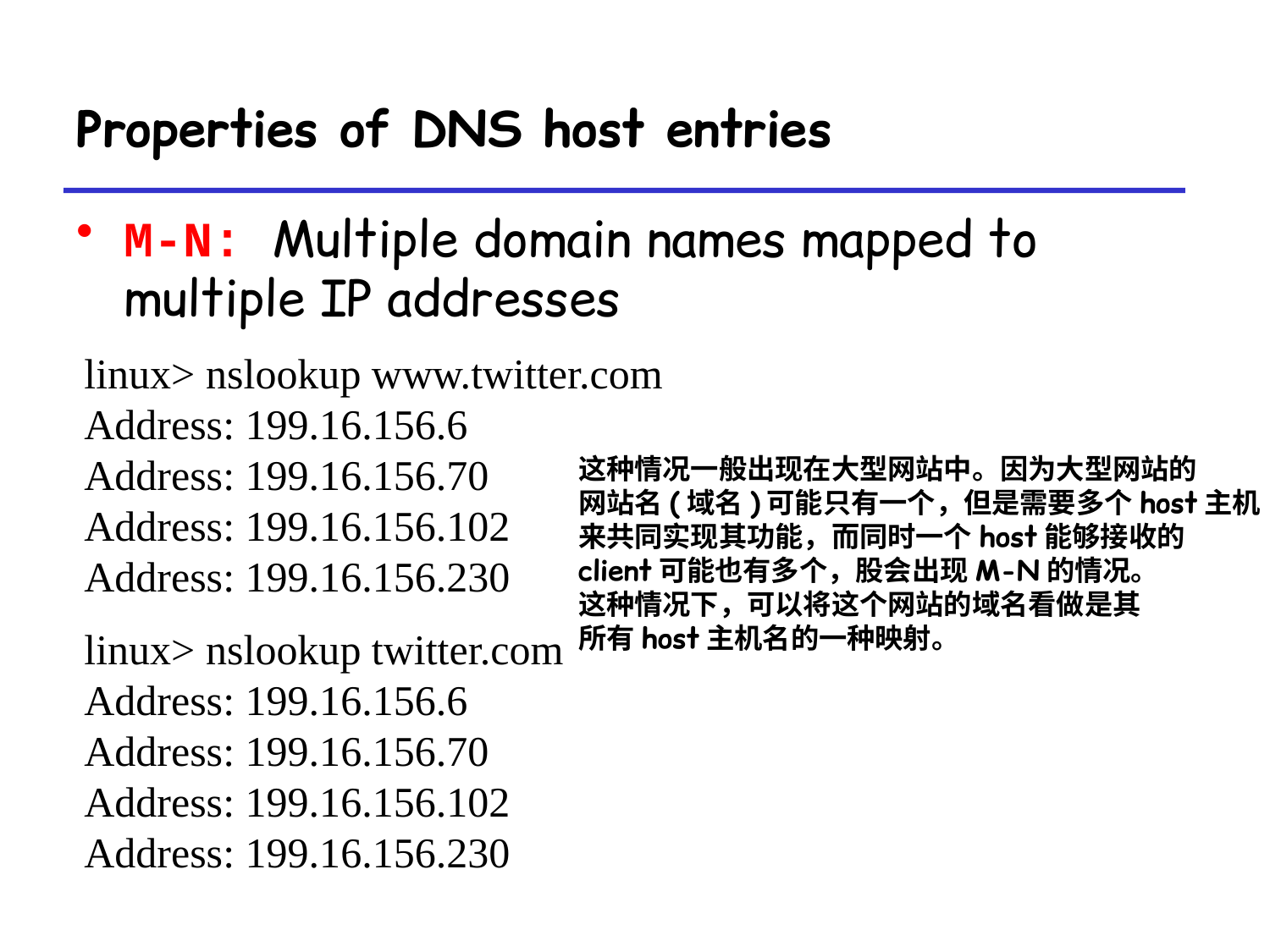

# Properties of DNS host entries
M-N: Multiple domain names mapped to multiple IP addresses
linux> nslookup www.twitter.com
Address: 199.16.156.6
Address: 199.16.156.70
Address: 199.16.156.102
Address: 199.16.156.230
linux> nslookup twitter.com
Address: 199.16.156.6
Address: 199.16.156.70
Address: 199.16.156.102
Address: 199.16.156.230
这种情况一般出现在大型网站中。因为大型网站的
网站名(域名)可能只有一个，但是需要多个host主机
来共同实现其功能，而同时一个host能够接收的
client可能也有多个，股会出现M-N的情况。
这种情况下，可以将这个网站的域名看做是其
所有host主机名的一种映射。
45